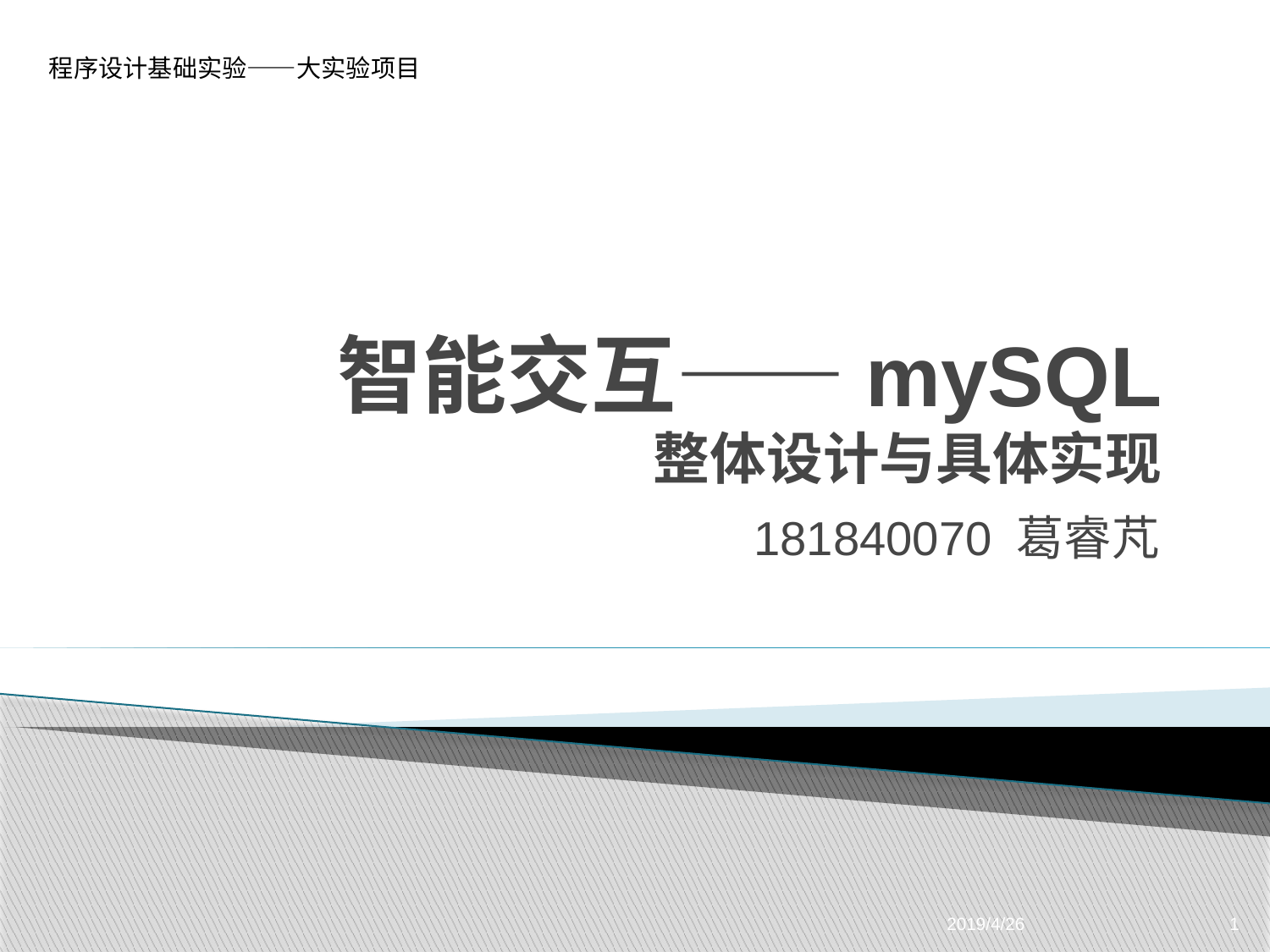

# 智能交互——mySQL 整体设计与具体实现
181840070 葛睿芃
2019/4/26
1